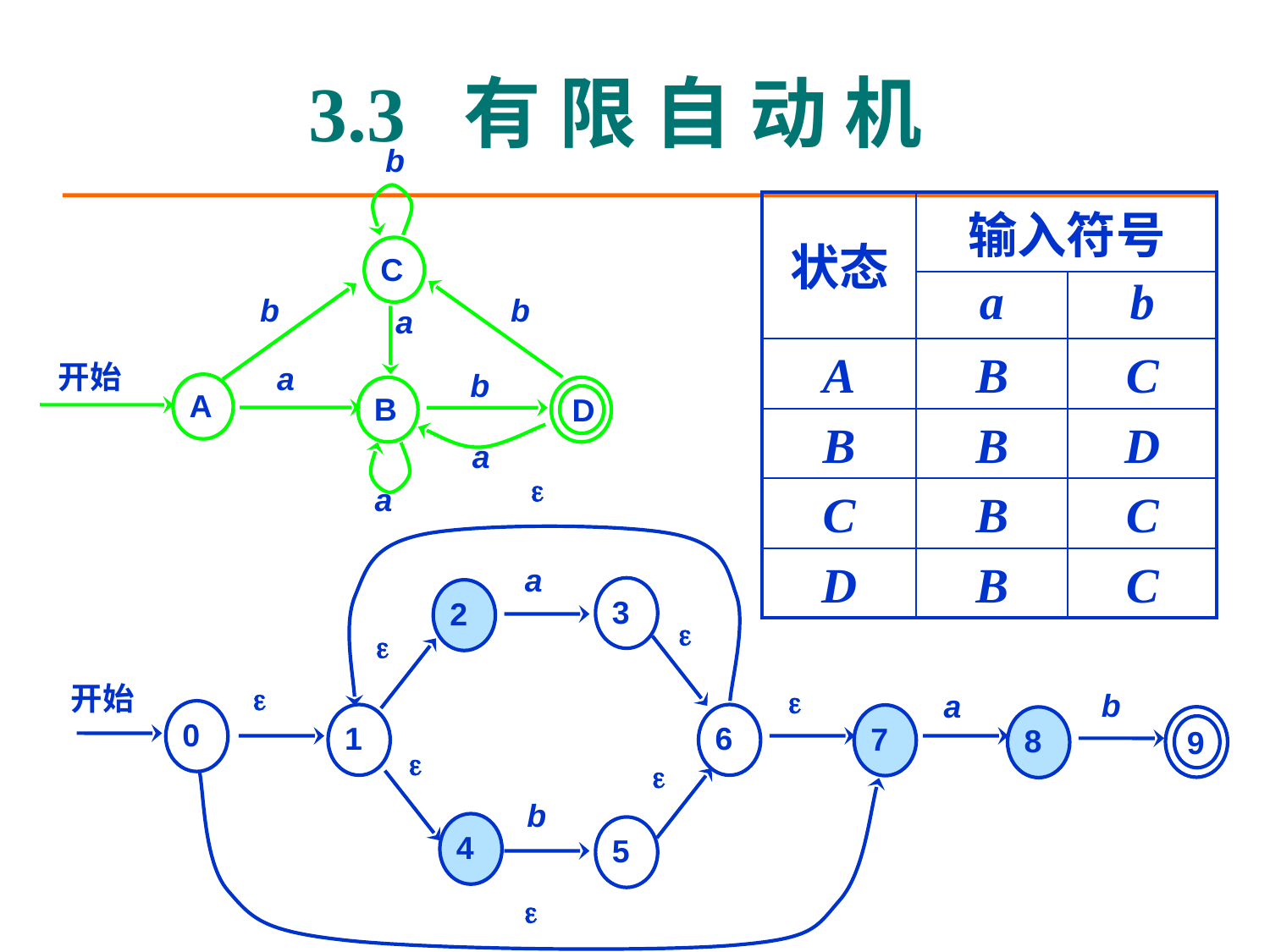

3.3  有 限 自 动 机
b

C

b
b
a

开始
a
b
A
B

D

a

a
|  | 输入符号 |  |
| --- | --- | --- |
|  | a | b |
| A | B | C |
| B | B | D |
| C | B | C |
| D | B | C |
状态
ε

a
3
2
ε

ε

ε
开始
ε
b
a
0
1
6
7

9
8

ε
ε

b
4
5

ε